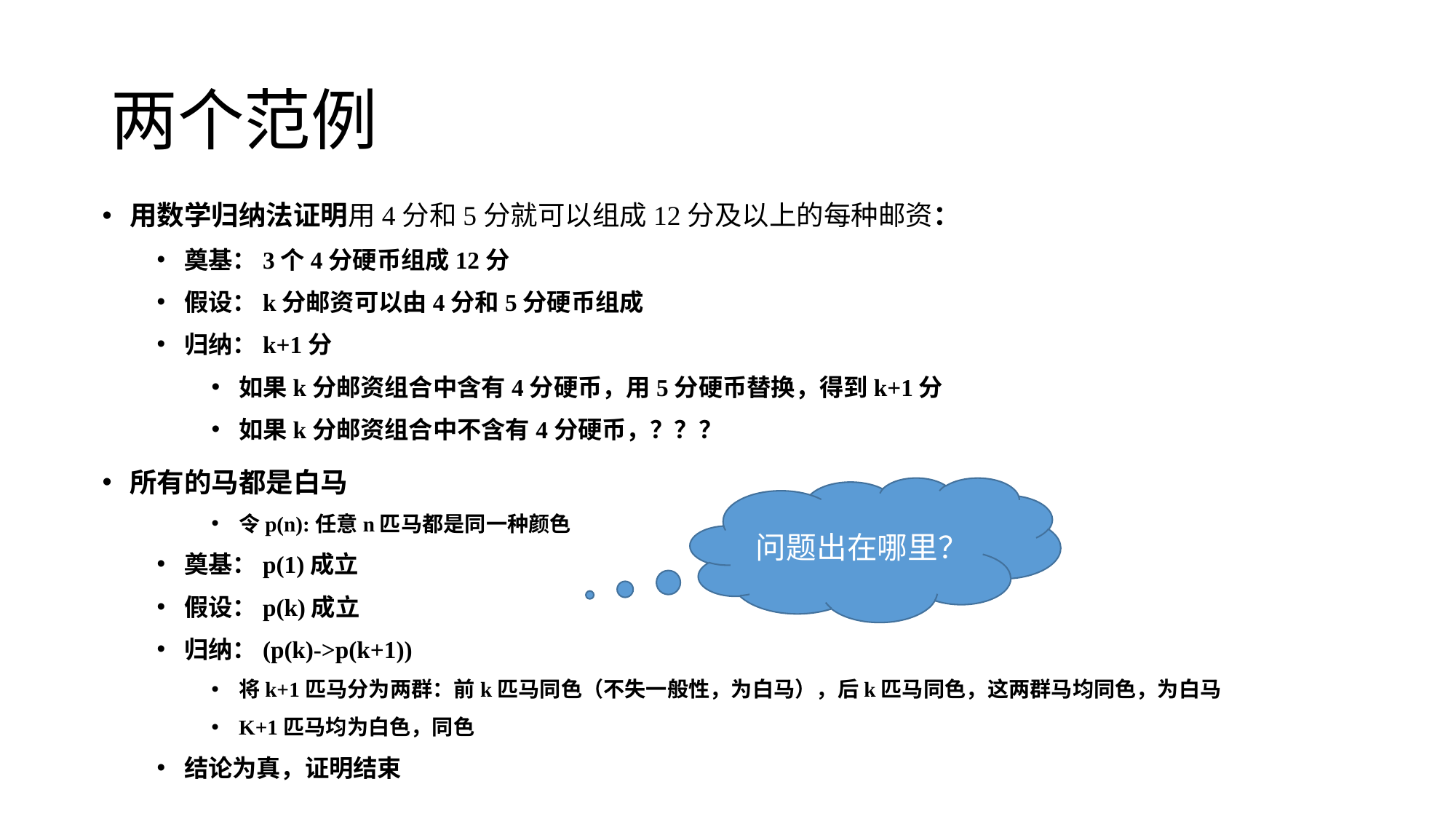

# 两个范例
用数学归纳法证明用4分和5分就可以组成12分及以上的每种邮资：
奠基：3个4分硬币组成12分
假设：k分邮资可以由4分和5分硬币组成
归纳：k+1分
如果k分邮资组合中含有4分硬币，用5分硬币替换，得到k+1分
如果k分邮资组合中不含有4分硬币，？？？
所有的马都是白马
令p(n):任意n匹马都是同一种颜色
奠基：p(1)成立
假设：p(k)成立
归纳：(p(k)->p(k+1))
将k+1匹马分为两群：前k匹马同色（不失一般性，为白马），后k匹马同色，这两群马均同色，为白马
K+1匹马均为白色，同色
结论为真，证明结束
问题出在哪里？